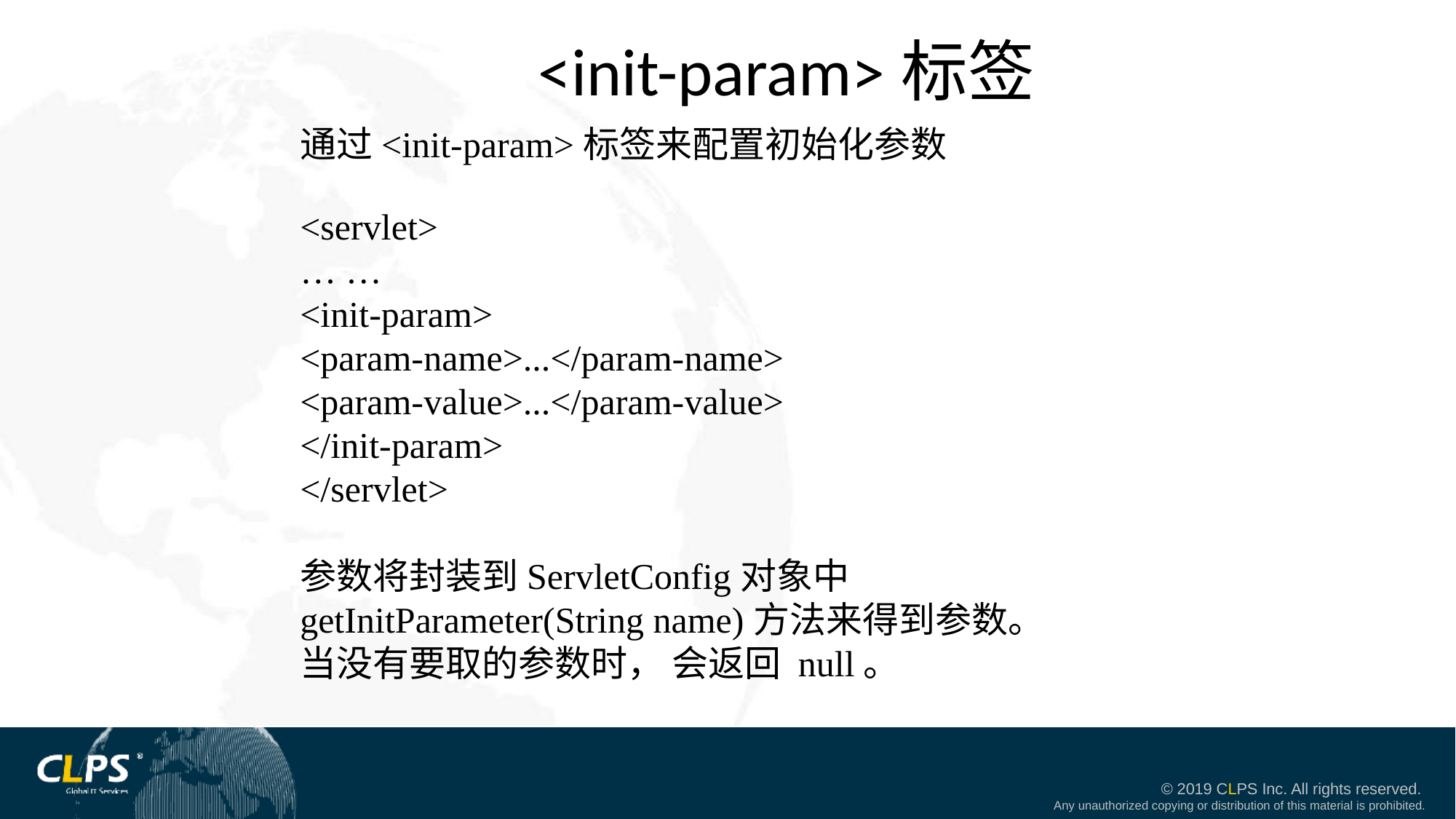

<init-param>标签
通过<init-param>标签来配置初始化参数
<servlet>
… …
<init-param>
<param-name>...</param-name>
<param-value>...</param-value>
</init-param>
</servlet>

参数将封装到ServletConfig对象中
getInitParameter(String name)方法来得到参数。
当没有要取的参数时， 会返回 null。